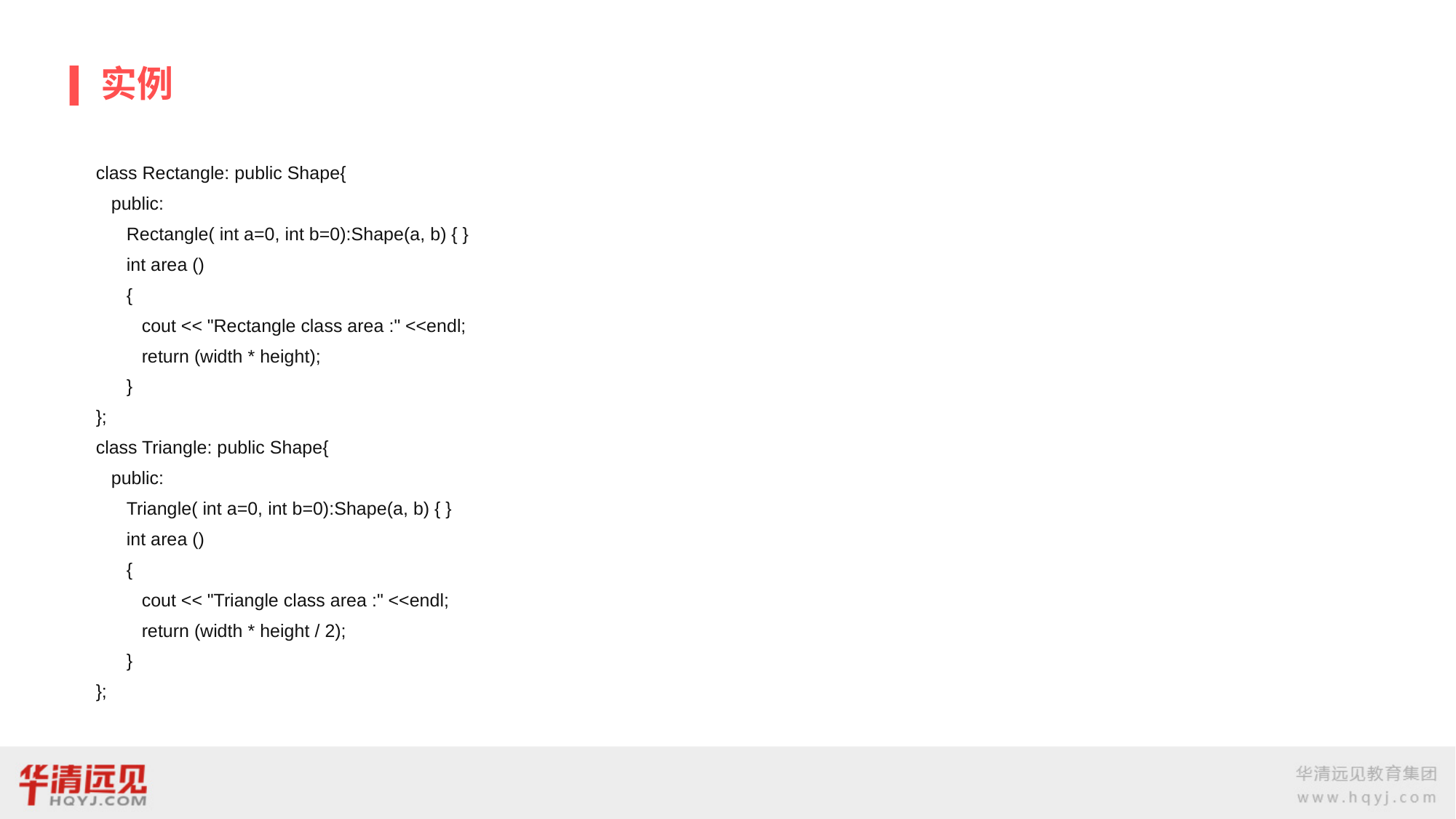

# 实例
class Rectangle: public Shape{
   public:
      Rectangle( int a=0, int b=0):Shape(a, b) { }
      int area ()
      {
         cout << "Rectangle class area :" <<endl;
         return (width * height);
      }
};
class Triangle: public Shape{
   public:
      Triangle( int a=0, int b=0):Shape(a, b) { }
      int area ()
      {
         cout << "Triangle class area :" <<endl;
         return (width * height / 2);
      }
};